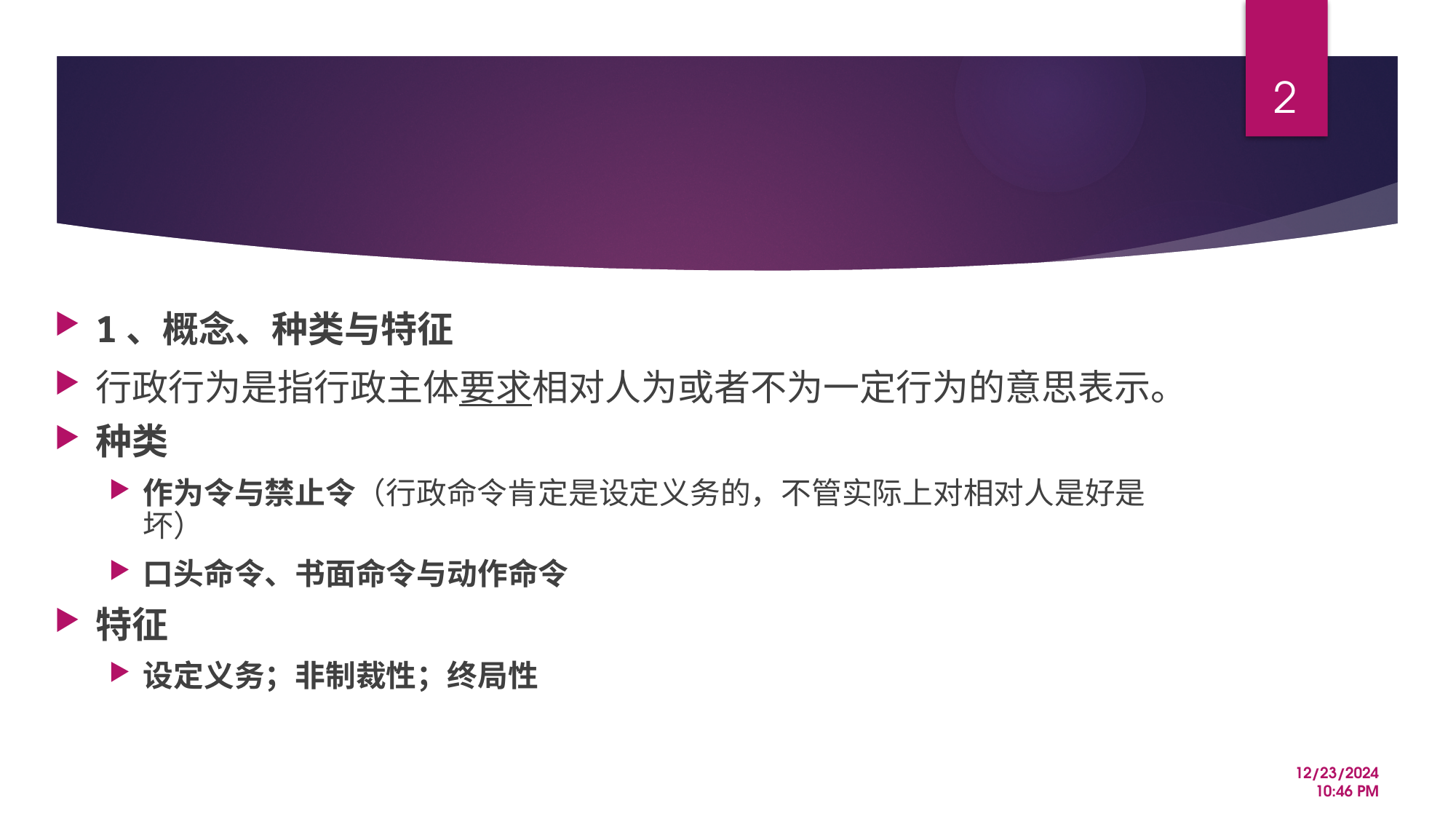

2
#
1、概念、种类与特征
行政行为是指行政主体要求相对人为或者不为一定行为的意思表示。
种类
作为令与禁止令（行政命令肯定是设定义务的，不管实际上对相对人是好是坏）
口头命令、书面命令与动作命令
特征
设定义务；非制裁性；终局性
12/23/2024 10:46 PM